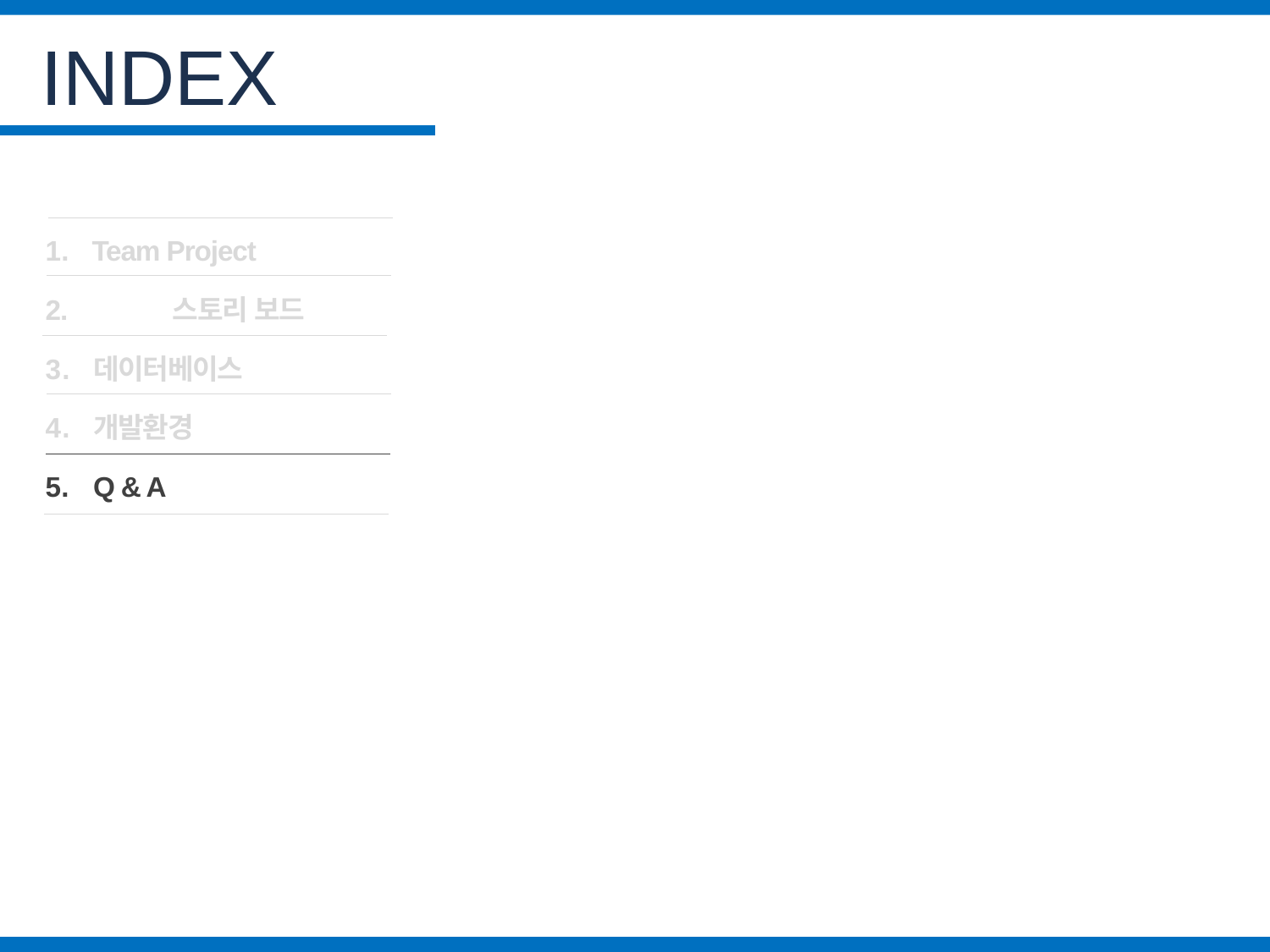

INDEX
Team Project
2.	스토리 보드
데이터베이스
개발환경
Q & A